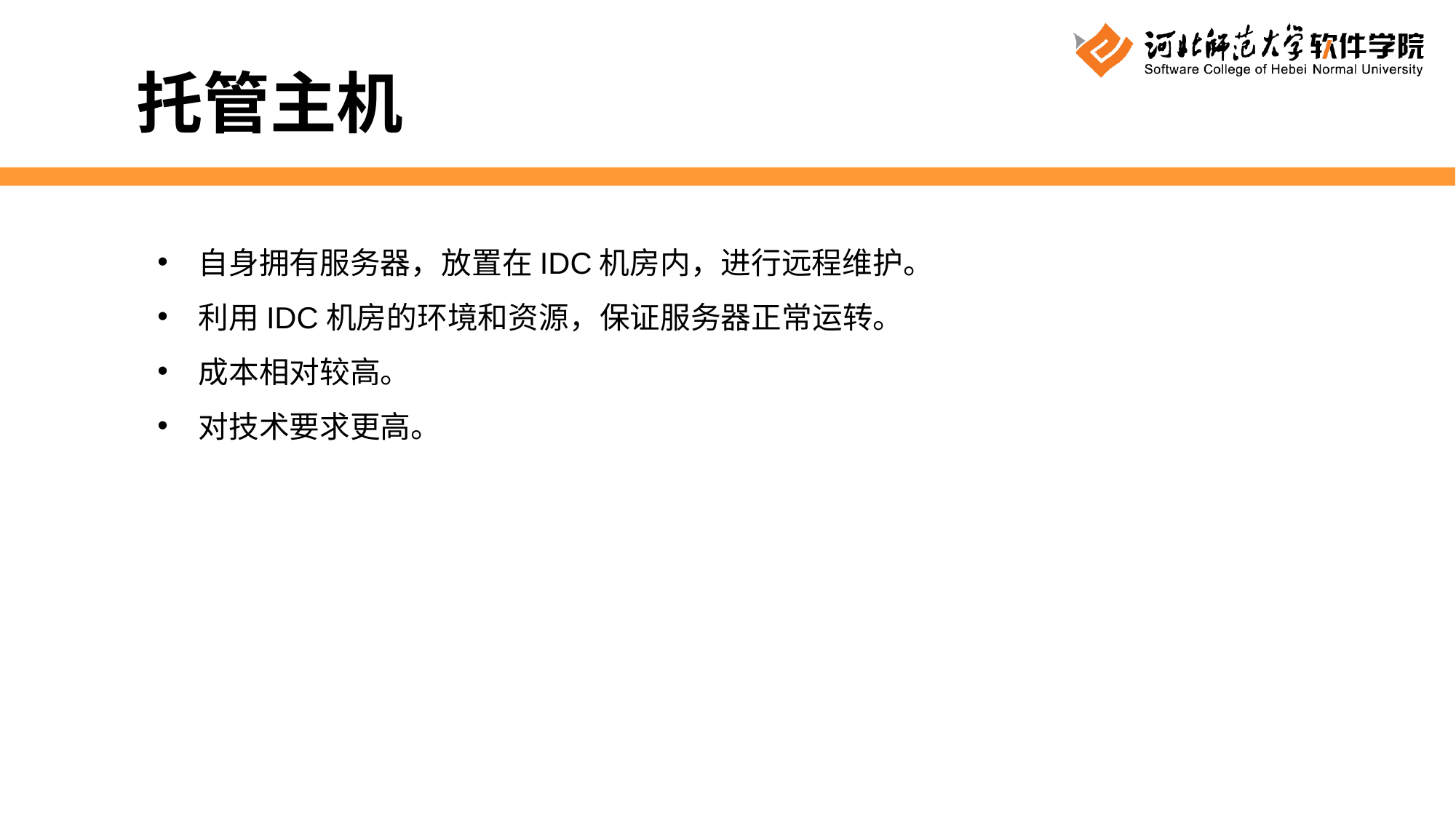

托管主机
自身拥有服务器，放置在IDC机房内，进行远程维护。
利用IDC机房的环境和资源，保证服务器正常运转。
成本相对较高。
对技术要求更高。